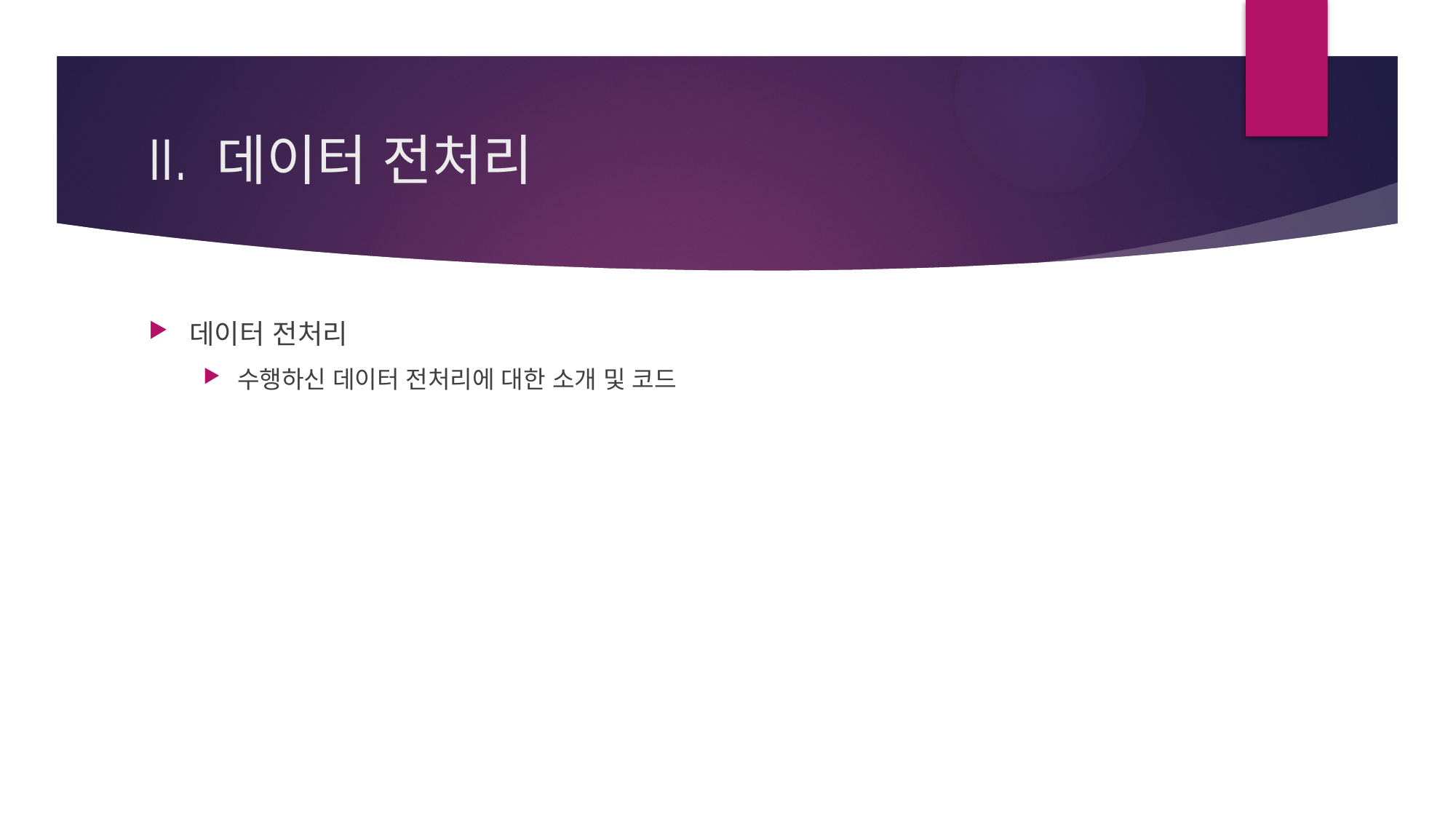

# II. 데이터 전처리
데이터 전처리
수행하신 데이터 전처리에 대한 소개 및 코드